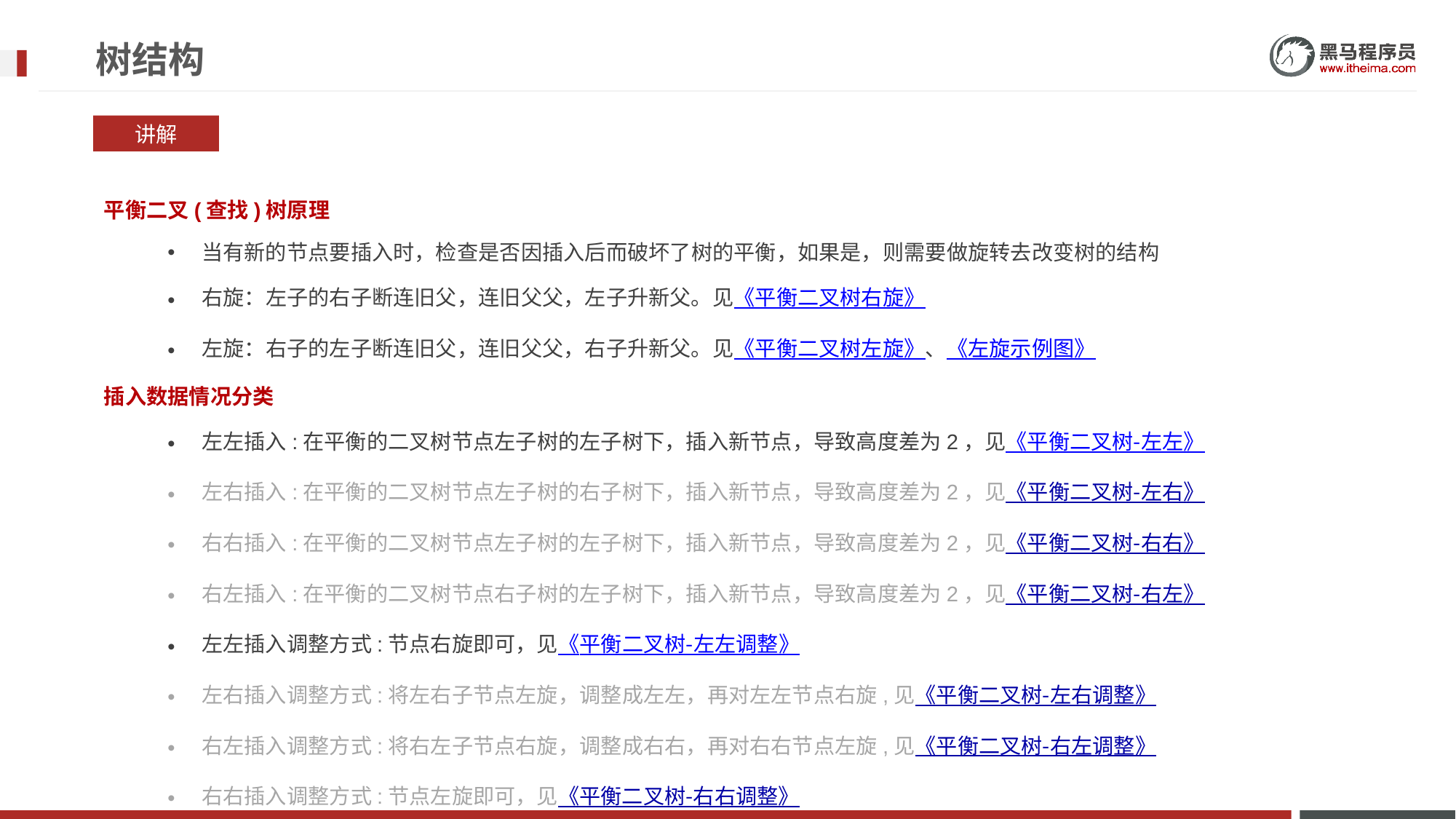

# 树结构
讲解
平衡二叉(查找)树原理
当有新的节点要插入时，检查是否因插入后而破坏了树的平衡，如果是，则需要做旋转去改变树的结构
右旋：左子的右子断连旧父，连旧父父，左子升新父。见《平衡二叉树右旋》
左旋：右子的左子断连旧父，连旧父父，右子升新父。见《平衡二叉树左旋》、《左旋示例图》
插入数据情况分类
左左插入:在平衡的二叉树节点左子树的左子树下，插入新节点，导致高度差为2，见《平衡二叉树-左左》
左右插入:在平衡的二叉树节点左子树的右子树下，插入新节点，导致高度差为2，见《平衡二叉树-左右》
右右插入:在平衡的二叉树节点左子树的左子树下，插入新节点，导致高度差为2，见《平衡二叉树-右右》
右左插入:在平衡的二叉树节点右子树的左子树下，插入新节点，导致高度差为2，见《平衡二叉树-右左》
左左插入调整方式:节点右旋即可，见《平衡二叉树-左左调整》
左右插入调整方式:将左右子节点左旋，调整成左左，再对左左节点右旋,见《平衡二叉树-左右调整》
右左插入调整方式:将右左子节点右旋，调整成右右，再对右右节点左旋,见《平衡二叉树-右左调整》
右右插入调整方式:节点左旋即可，见《平衡二叉树-右右调整》